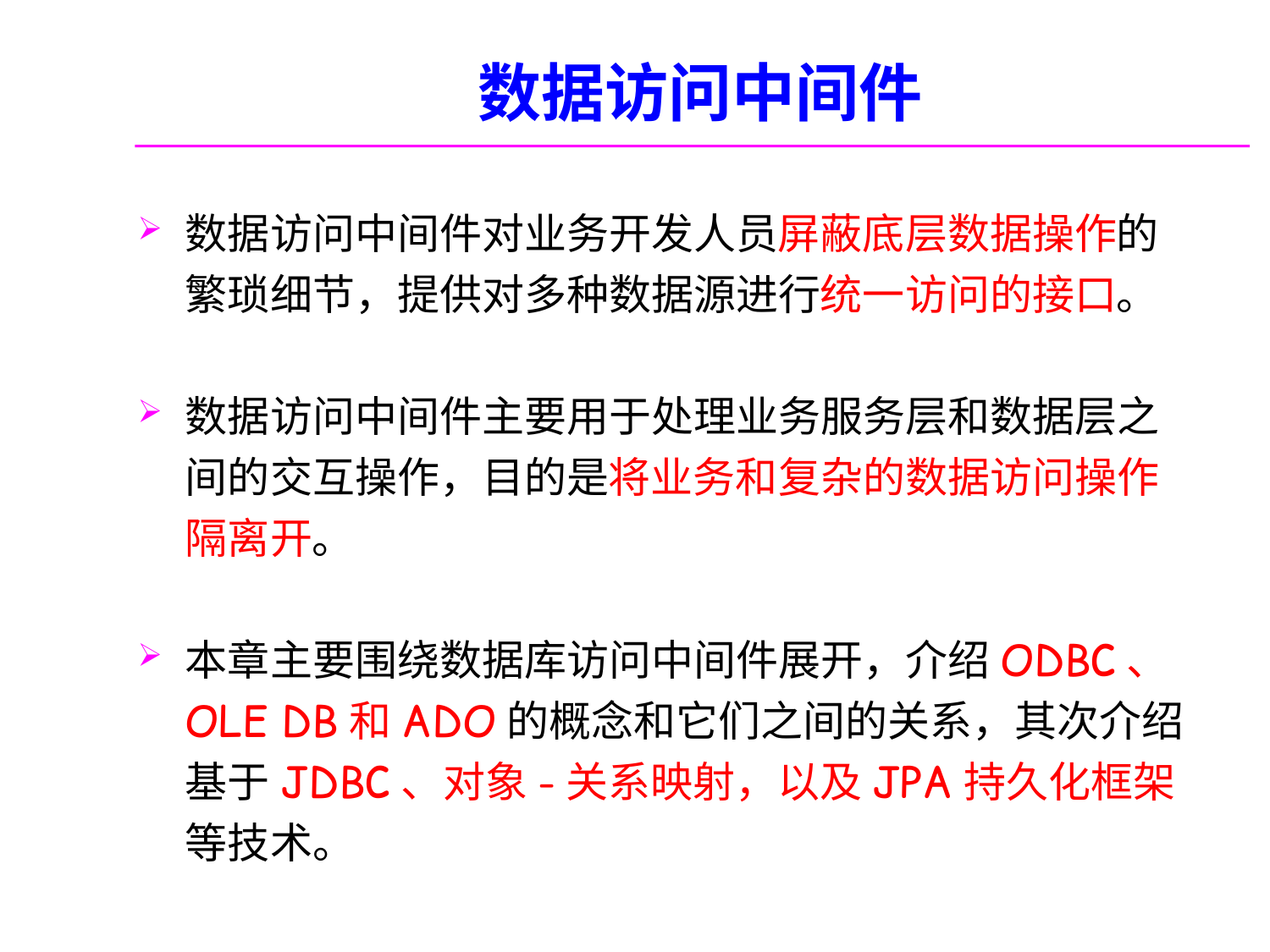

# 数据访问中间件
数据访问中间件对业务开发人员屏蔽底层数据操作的繁琐细节，提供对多种数据源进行统一访问的接口。

数据访问中间件主要用于处理业务服务层和数据层之间的交互操作，目的是将业务和复杂的数据访问操作隔离开。

本章主要围绕数据库访问中间件展开，介绍ODBC、OLE DB和ADO的概念和它们之间的关系，其次介绍基于JDBC、对象-关系映射，以及JPA持久化框架等技术。

2